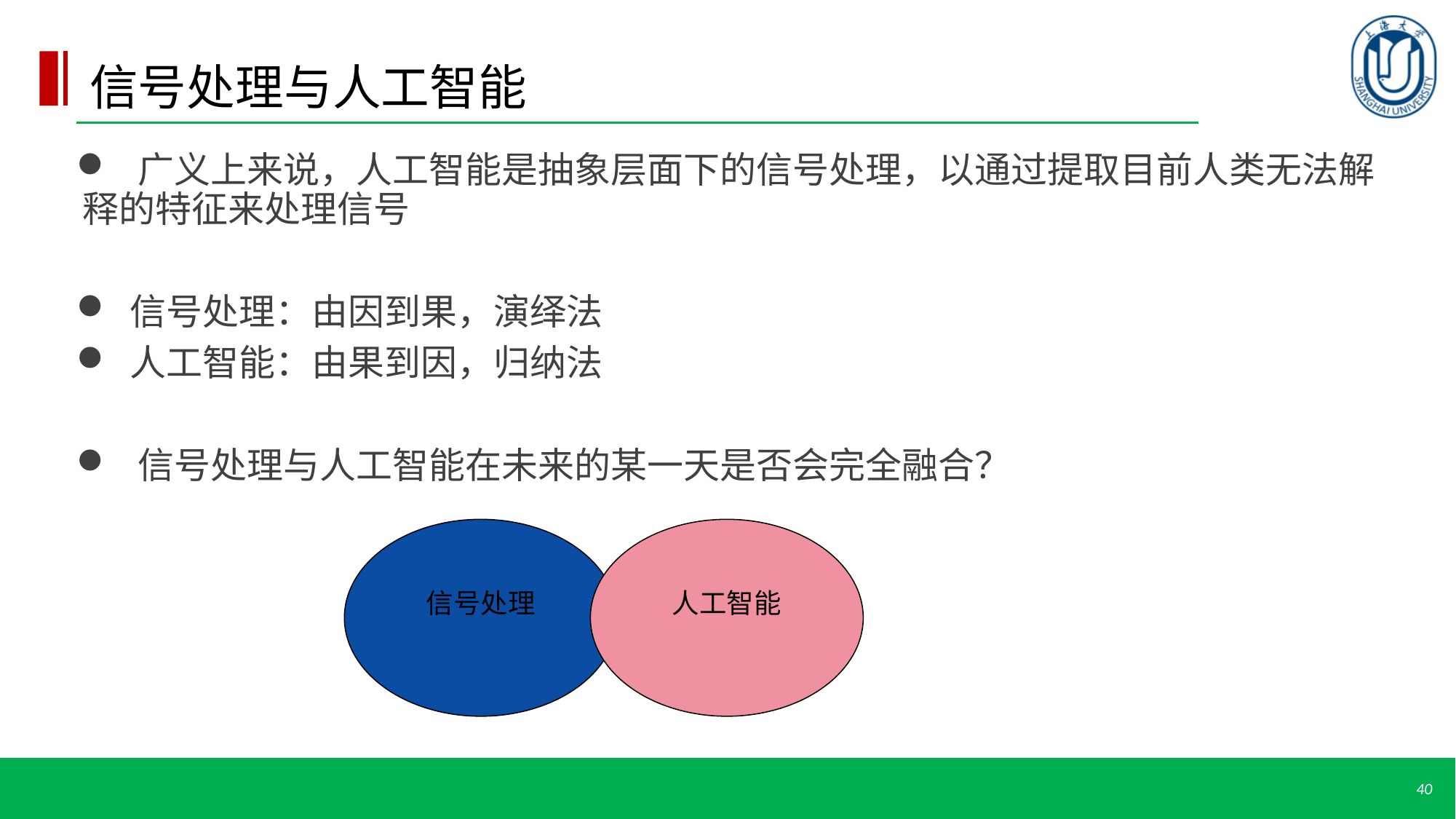

# 信号处理与人工智能
  广义上来说，人工智能是抽象层面下的信号处理，以通过提取目前人类无法解释的特征来处理信号

 信号处理：由因到果，演绎法
 人工智能：由果到因，归纳法

  信号处理与人工智能在未来的某一天是否会完全融合？

信号处理

人工智能
40